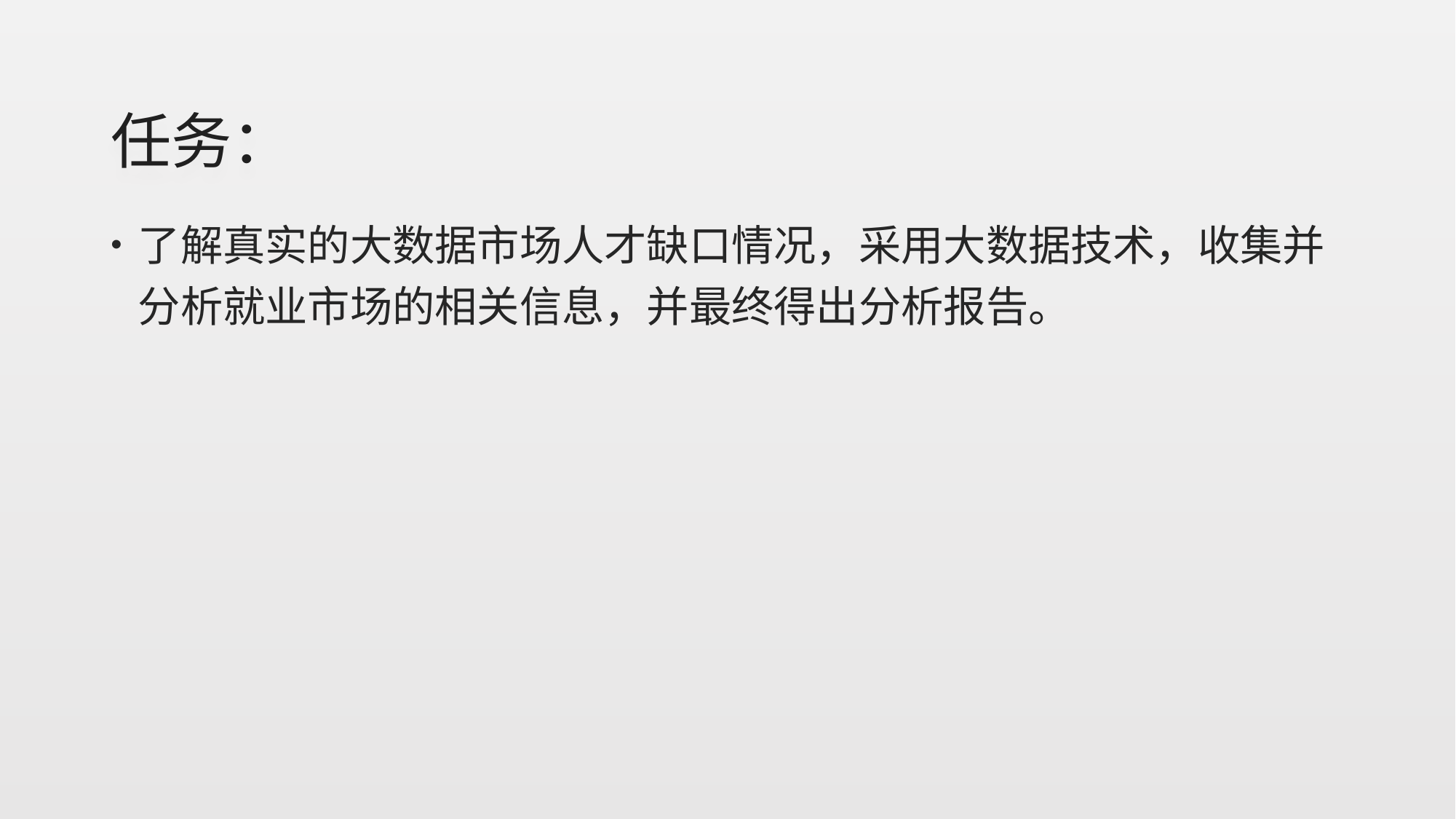

# 任务：
了解真实的大数据市场人才缺口情况，采用大数据技术，收集并分析就业市场的相关信息，并最终得出分析报告。